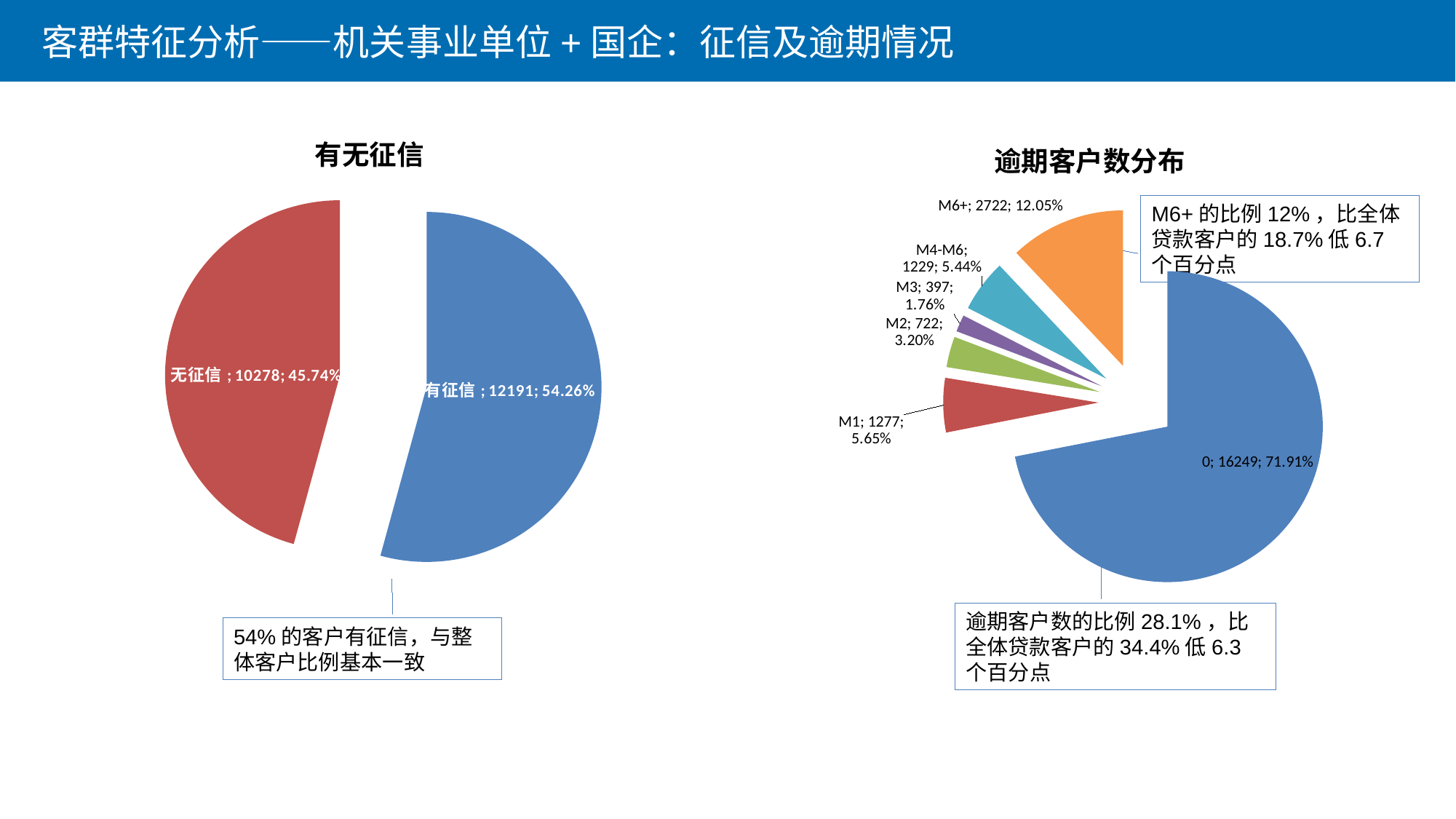

客群特征分析——机关事业单位+国企：征信及逾期情况
有无征信
逾期客户数分布

### Chart

| Category |  |
|---|---|
| 有征信 | 12191.0 |
| 无征信 | 10278.0 |

### Chart

| Category |  |
|---|---|
| 0 | 16249.0 |
| M1 | 1277.0 |
| M2 | 722.0 |
| M3 | 397.0 |
| M4-M6 | 1229.0 |
| M6+ | 2722.0 |
M6+的比例12%，比全体贷款客户的18.7%低6.7个百分点
逾期客户数的比例28.1%，比全体贷款客户的34.4%低6.3个百分点
54%的客户有征信，与整体客户比例基本一致